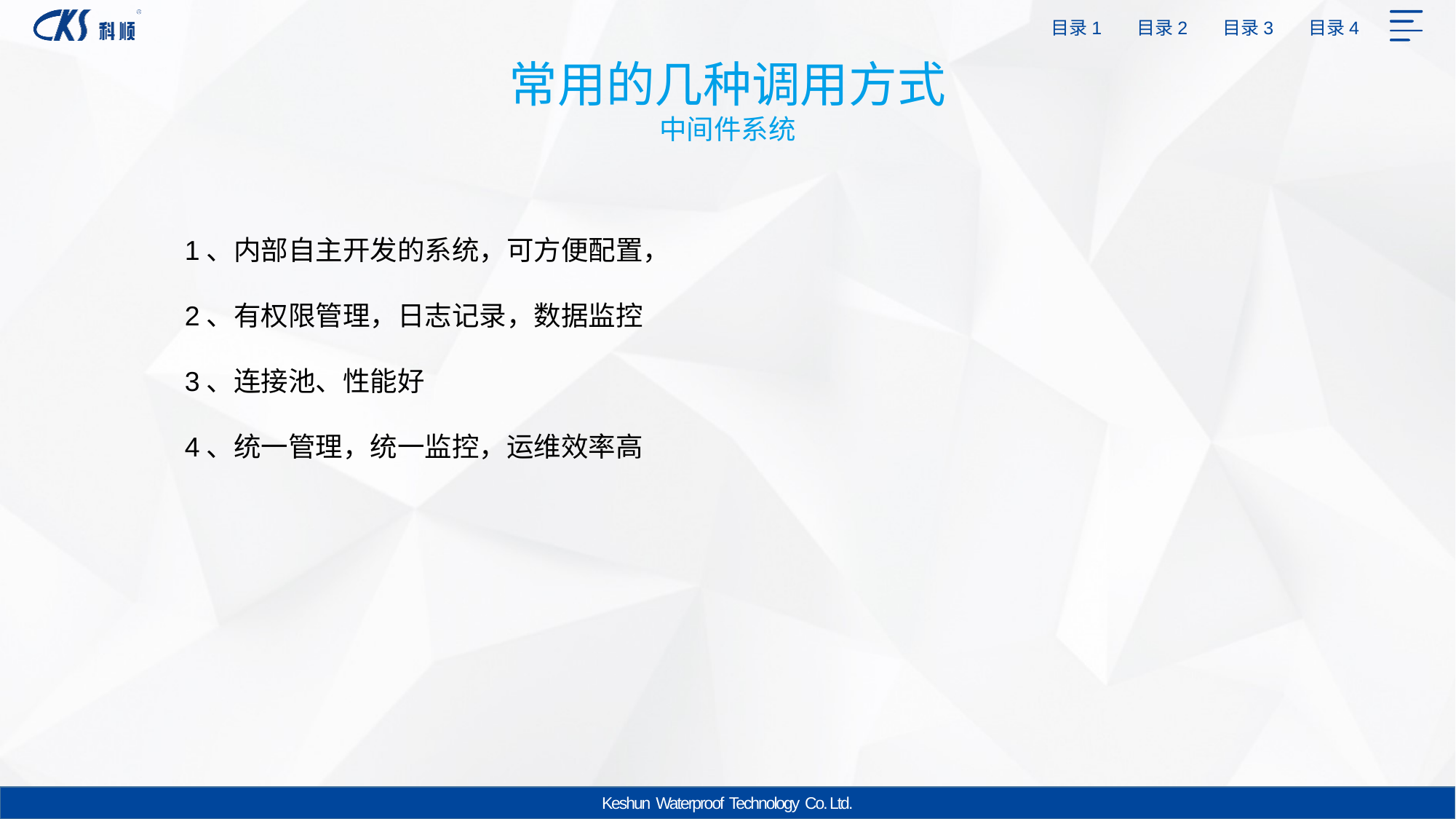

常用的几种调用方式
中间件系统
1、内部自主开发的系统，可方便配置，

2、有权限管理，日志记录，数据监控

3、连接池、性能好

4、统一管理，统一监控，运维效率高

Keshun  Waterproof  Technology  Co. Ltd.